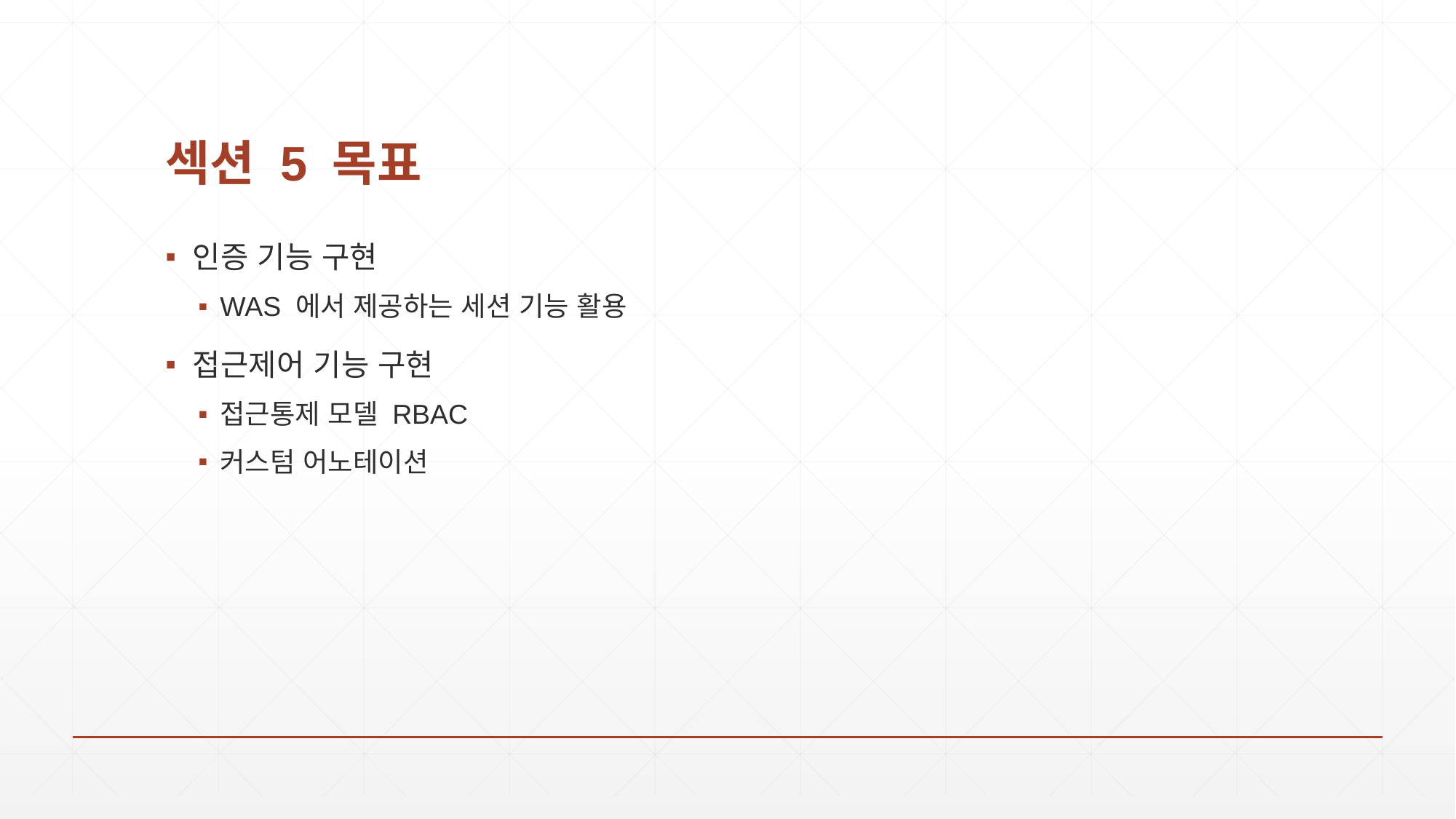

# 섹션 5 목표
인증 기능 구현
WAS 에서 제공하는 세션 기능 활용
접근제어 기능 구현
접근통제 모델 RBAC
커스텀 어노테이션